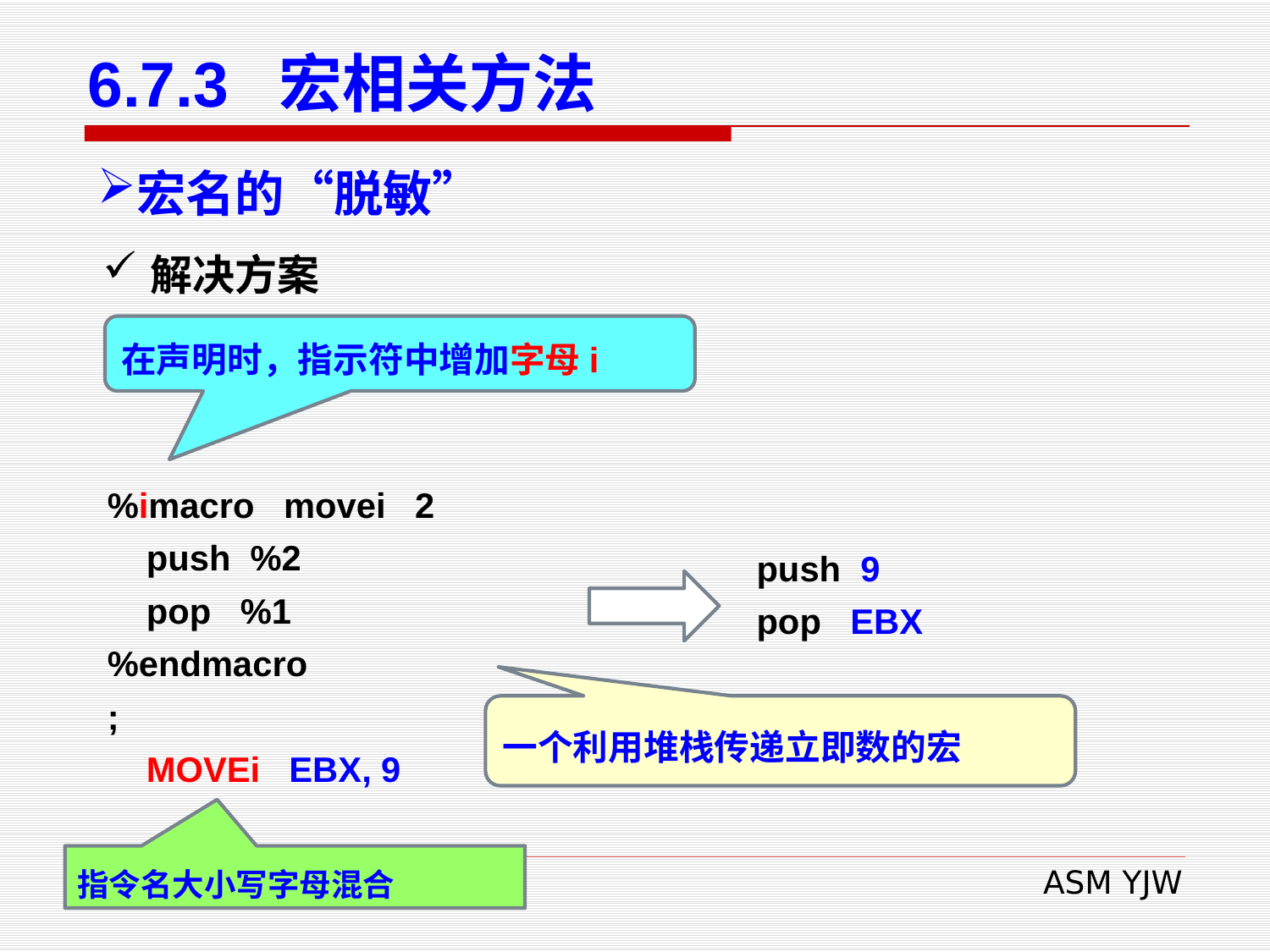

# 6.7.3  宏相关方法
宏名的“脱敏”
解决方案
在声明时，指示符中增加字母i
%imacro   movei   2
    push  %2
    pop   %1
%endmacro
;
    MOVEi   EBX, 9
    push  9
    pop   EBX

一个利用堆栈传递立即数的宏
指令名大小写字母混合